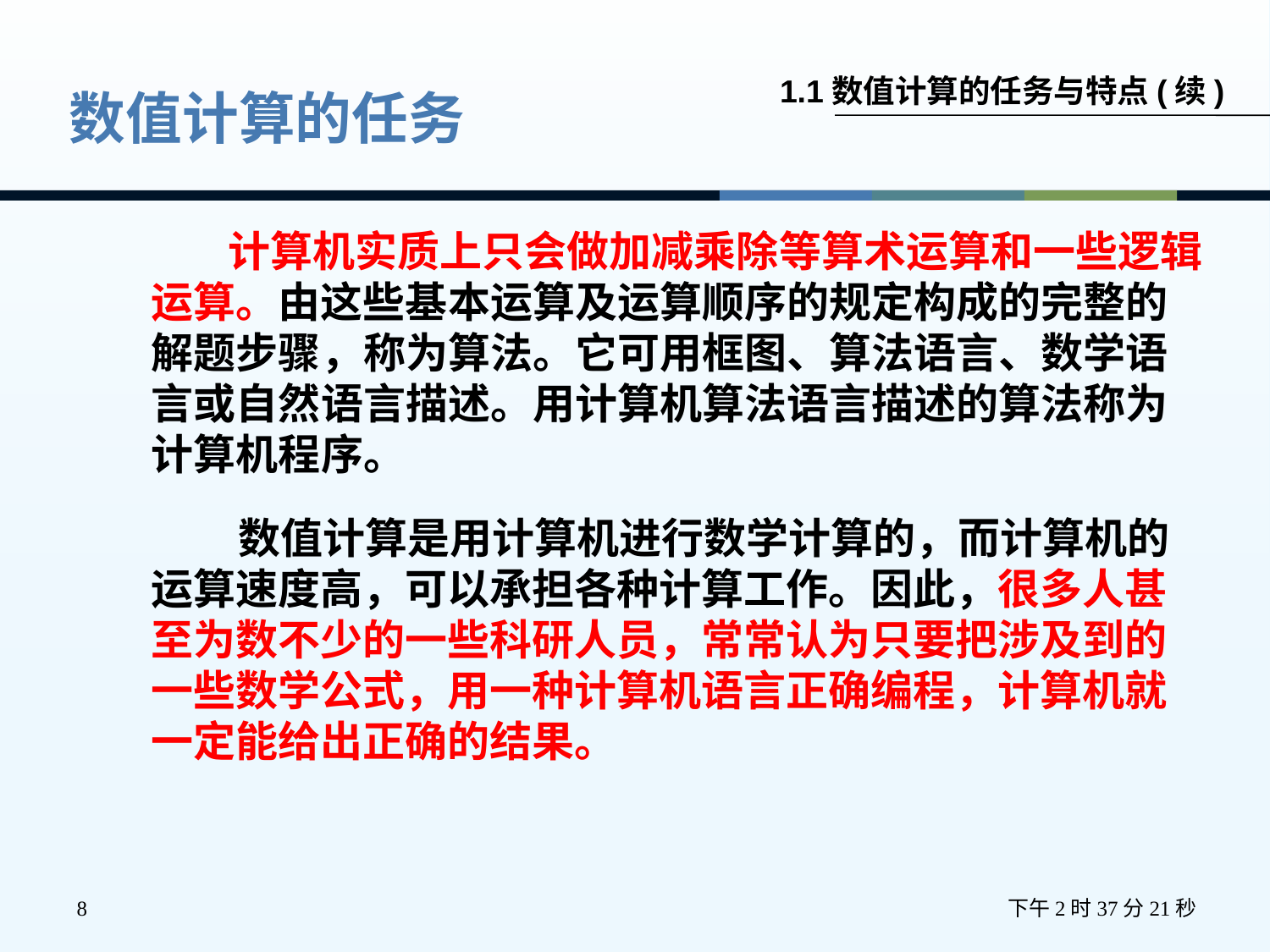

1.1数值计算的任务与特点(续)
数值计算的任务

       计算机实质上只会做加减乘除等算术运算和一些逻辑运算。由这些基本运算及运算顺序的规定构成的完整的解题步骤，称为算法。它可用框图、算法语言、数学语言或自然语言描述。用计算机算法语言描述的算法称为计算机程序。
数值计算是用计算机进行数学计算的，而计算机的运算速度高，可以承担各种计算工作。因此，很多人甚至为数不少的一些科研人员，常常认为只要把涉及到的一些数学公式，用一种计算机语言正确编程，计算机就一定能给出正确的结果。
8
下午2时37分21秒